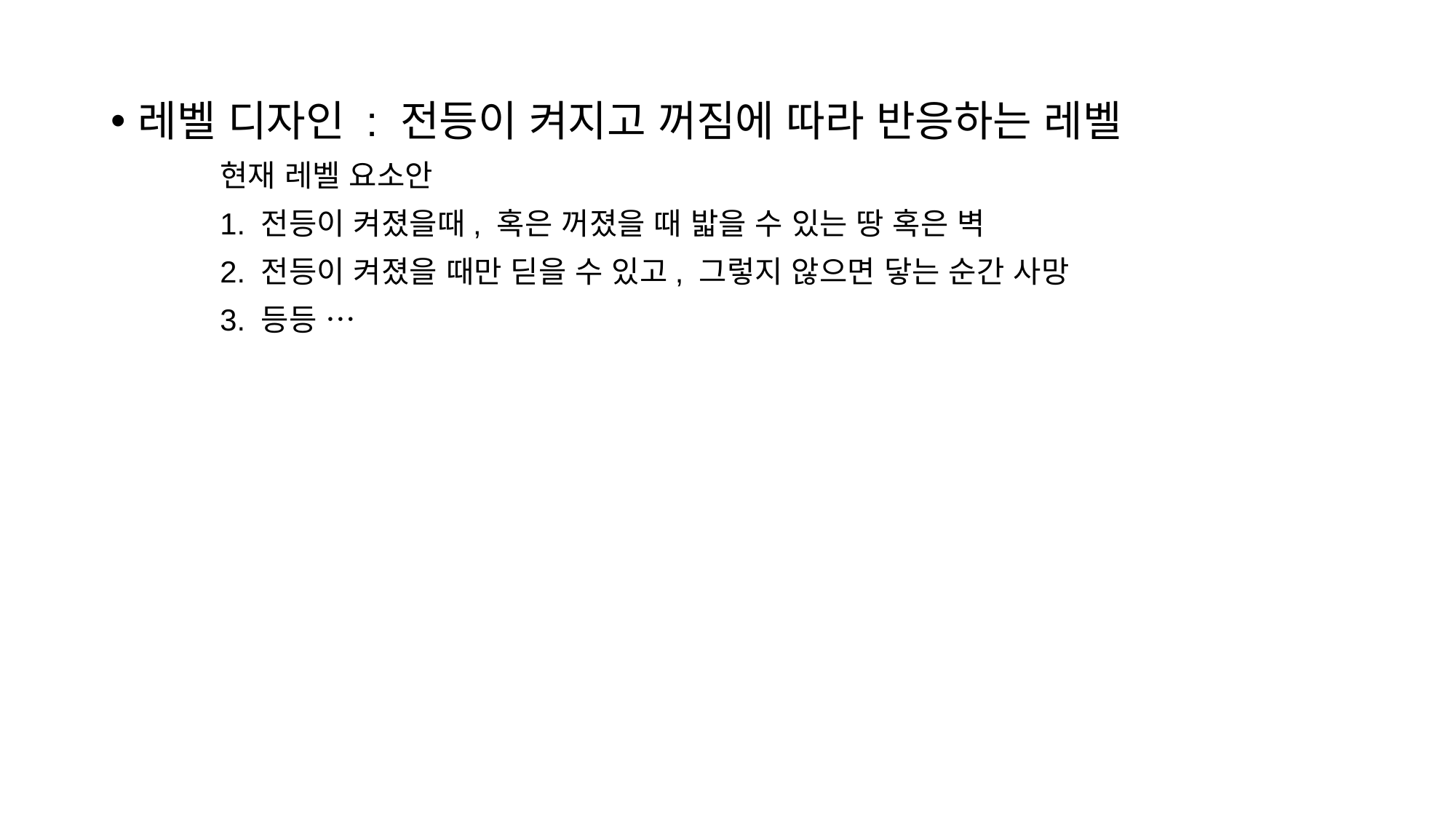

레벨 디자인 : 전등이 켜지고 꺼짐에 따라 반응하는 레벨
	현재 레벨 요소안
	1. 전등이 켜졌을때, 혹은 꺼졌을 때 밟을 수 있는 땅 혹은 벽
	2. 전등이 켜졌을 때만 딛을 수 있고, 그렇지 않으면 닿는 순간 사망
	3. 등등 …